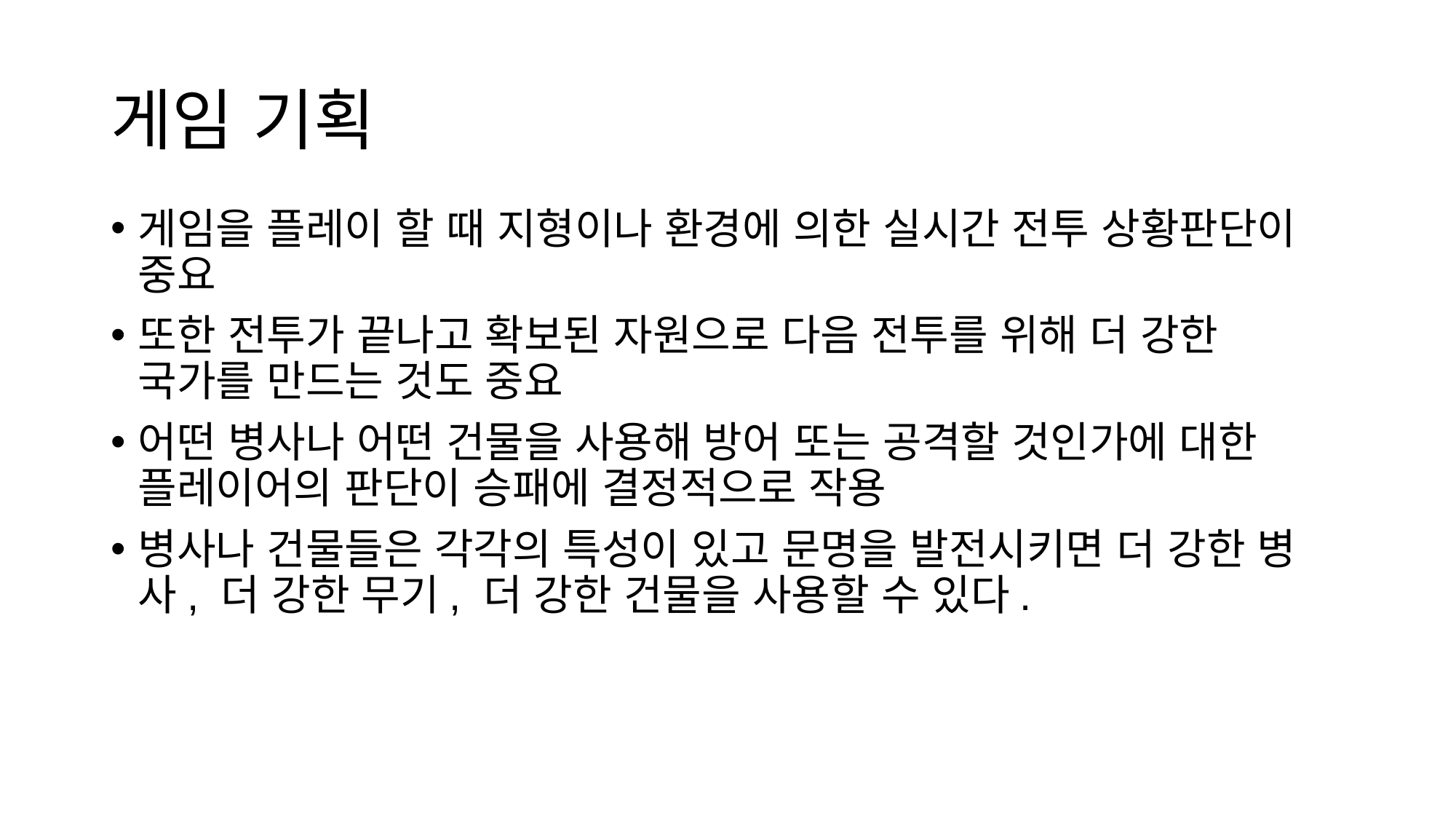

# 게임 기획
게임을 플레이 할 때 지형이나 환경에 의한 실시간 전투 상황판단이 중요
또한 전투가 끝나고 확보된 자원으로 다음 전투를 위해 더 강한 국가를 만드는 것도 중요
어떤 병사나 어떤 건물을 사용해 방어 또는 공격할 것인가에 대한 플레이어의 판단이 승패에 결정적으로 작용
병사나 건물들은 각각의 특성이 있고 문명을 발전시키면 더 강한 병사, 더 강한 무기, 더 강한 건물을 사용할 수 있다.